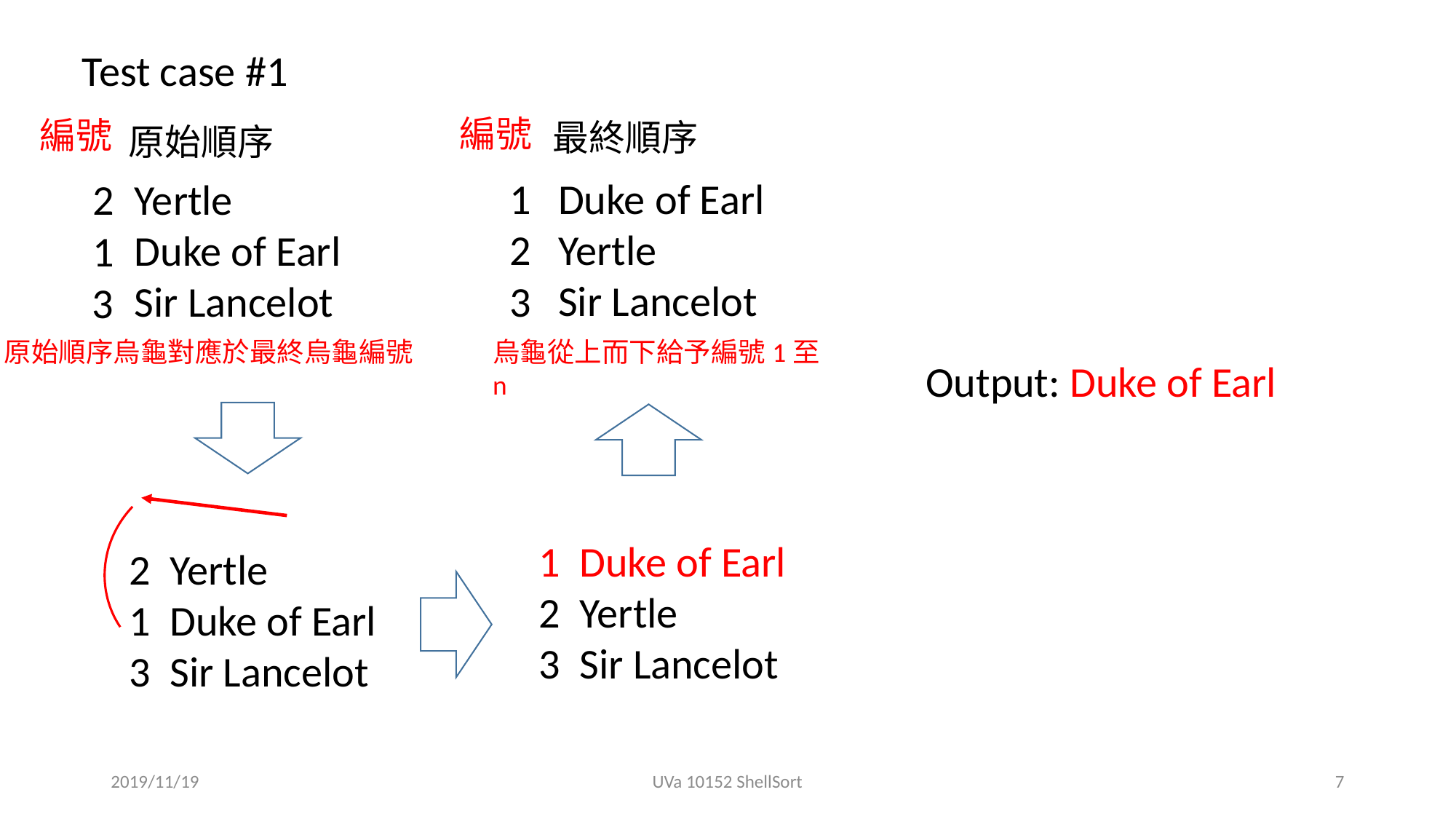

Test case #1
編號
編號
最終順序
原始順序
Duke of Earl
Yertle
Sir Lancelot
1
Yertle
Duke of Earl
Sir Lancelot
2
2
1
3
3
烏龜從上而下給予編號1至n
原始順序烏龜對應於最終烏龜編號
Output: Duke of Earl

1  Duke of Earl
2  Yertle
3  Sir Lancelot
2  Yertle
1  Duke of Earl
3  Sir Lancelot

2019/11/19
UVa 10152 ShellSort
7